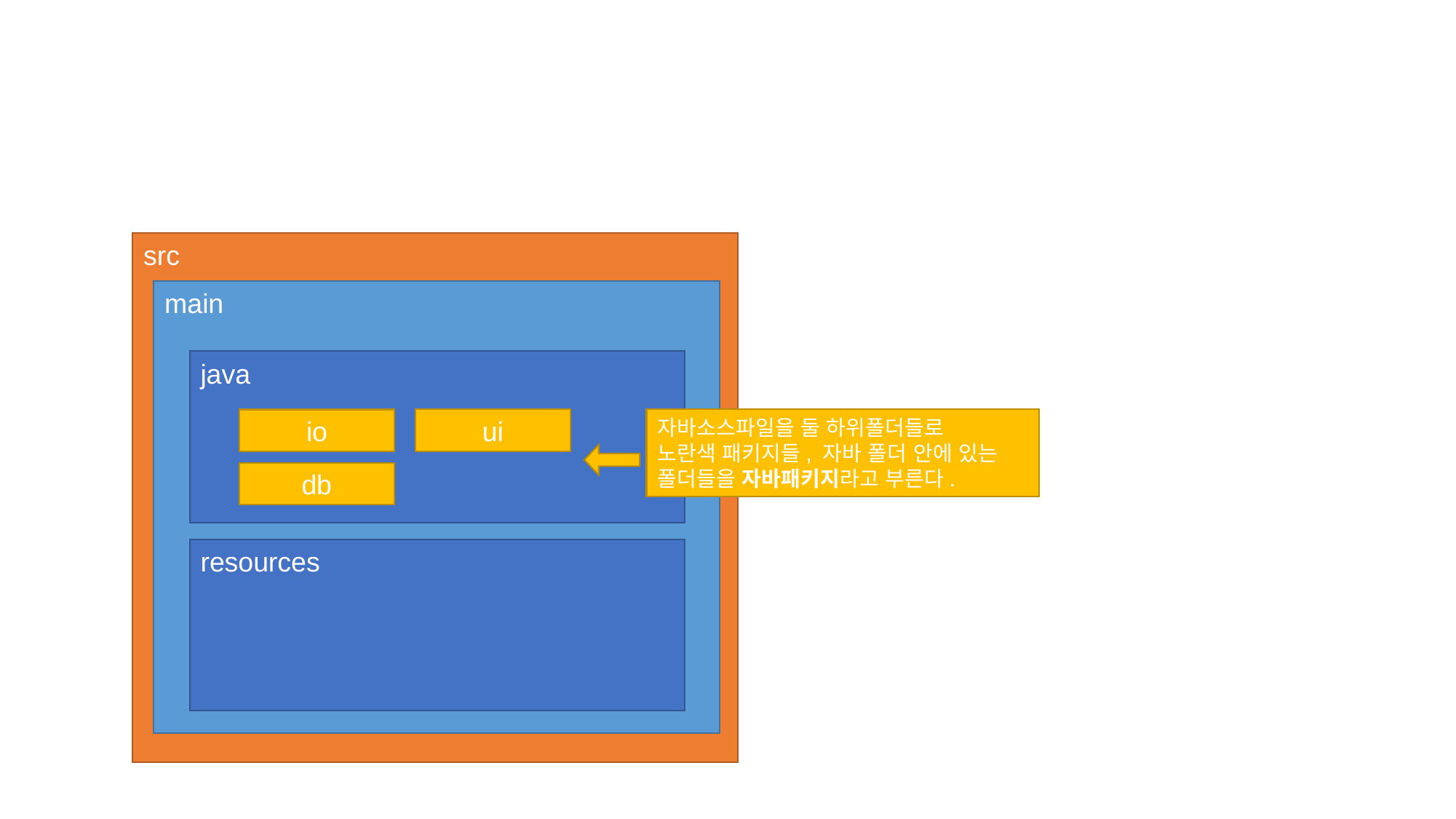

src
main
java
ui
자바소스파일을 둘 하위폴더들로
노란색 패키지들, 자바 폴더 안에 있는 폴더들을 자바패키지라고 부른다.
io

db
resources